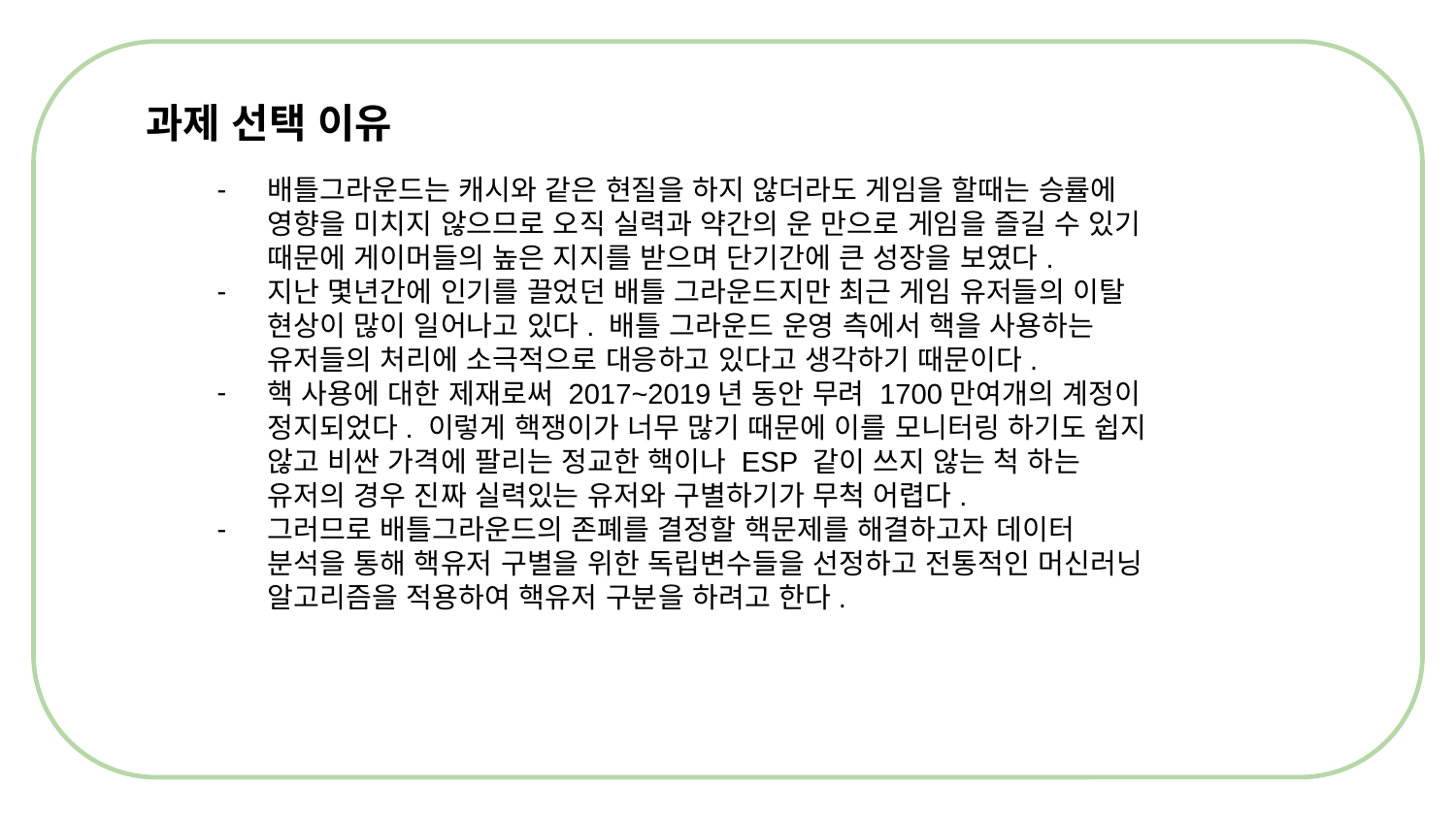

과제 선택 이유
배틀그라운드는 캐시와 같은 현질을 하지 않더라도 게임을 할때는 승률에 영향을 미치지 않으므로 오직 실력과 약간의 운 만으로 게임을 즐길 수 있기 때문에 게이머들의 높은 지지를 받으며 단기간에 큰 성장을 보였다.
지난 몇년간에 인기를 끌었던 배틀 그라운드지만 최근 게임 유저들의 이탈 현상이 많이 일어나고 있다. 배틀 그라운드 운영 측에서 핵을 사용하는 유저들의 처리에 소극적으로 대응하고 있다고 생각하기 때문이다.
핵 사용에 대한 제재로써 2017~2019년 동안 무려 1700만여개의 계정이 정지되었다. 이렇게 핵쟁이가 너무 많기 때문에 이를 모니터링 하기도 쉽지 않고 비싼 가격에 팔리는 정교한 핵이나 ESP 같이 쓰지 않는 척 하는 유저의 경우 진짜 실력있는 유저와 구별하기가 무척 어렵다.
그러므로 배틀그라운드의 존폐를 결정할 핵문제를 해결하고자 데이터 분석을 통해 핵유저 구별을 위한 독립변수들을 선정하고 전통적인 머신러닝 알고리즘을 적용하여 핵유저 구분을 하려고 한다.